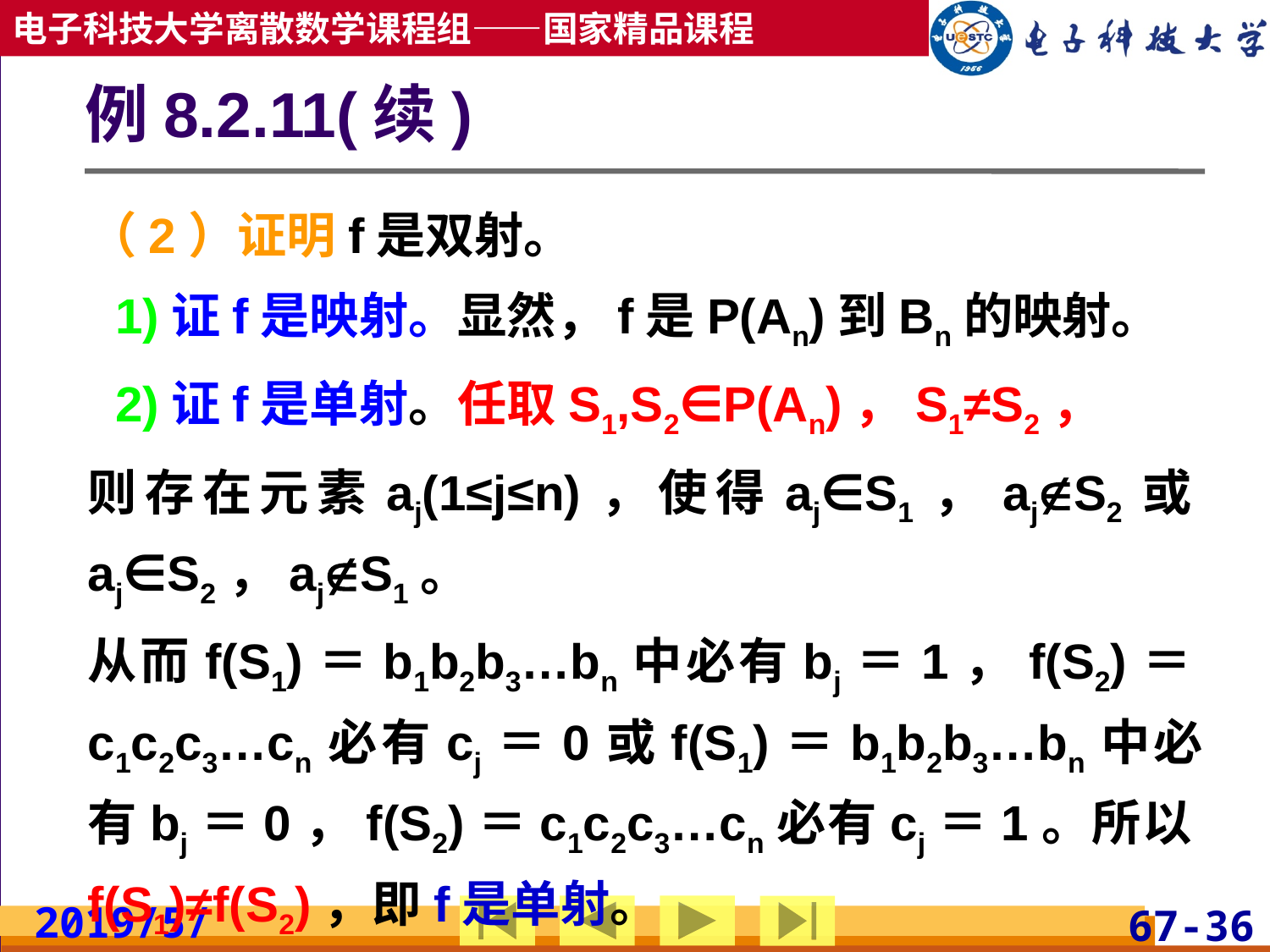

# 例8.2.11(续)
（2）证明f是双射。
  1)证f是映射。显然，f是P(An)到Bn的映射。
  2)证f是单射。任取S1,S2∈P(An)，S1≠S2，
则存在元素aj(1≤j≤n)，使得aj∈S1，aj∉S2或aj∈S2，aj∉S1。
从而f(S1)＝b1b2b3…bn中必有bj＝1，f(S2)＝c1c2c3…cn必有cj＝0或f(S1)＝b1b2b3…bn中必有bj＝0，f(S2)＝c1c2c3…cn必有cj＝1。所以f(S1)≠f(S2)，即f是单射。
2019/5/8